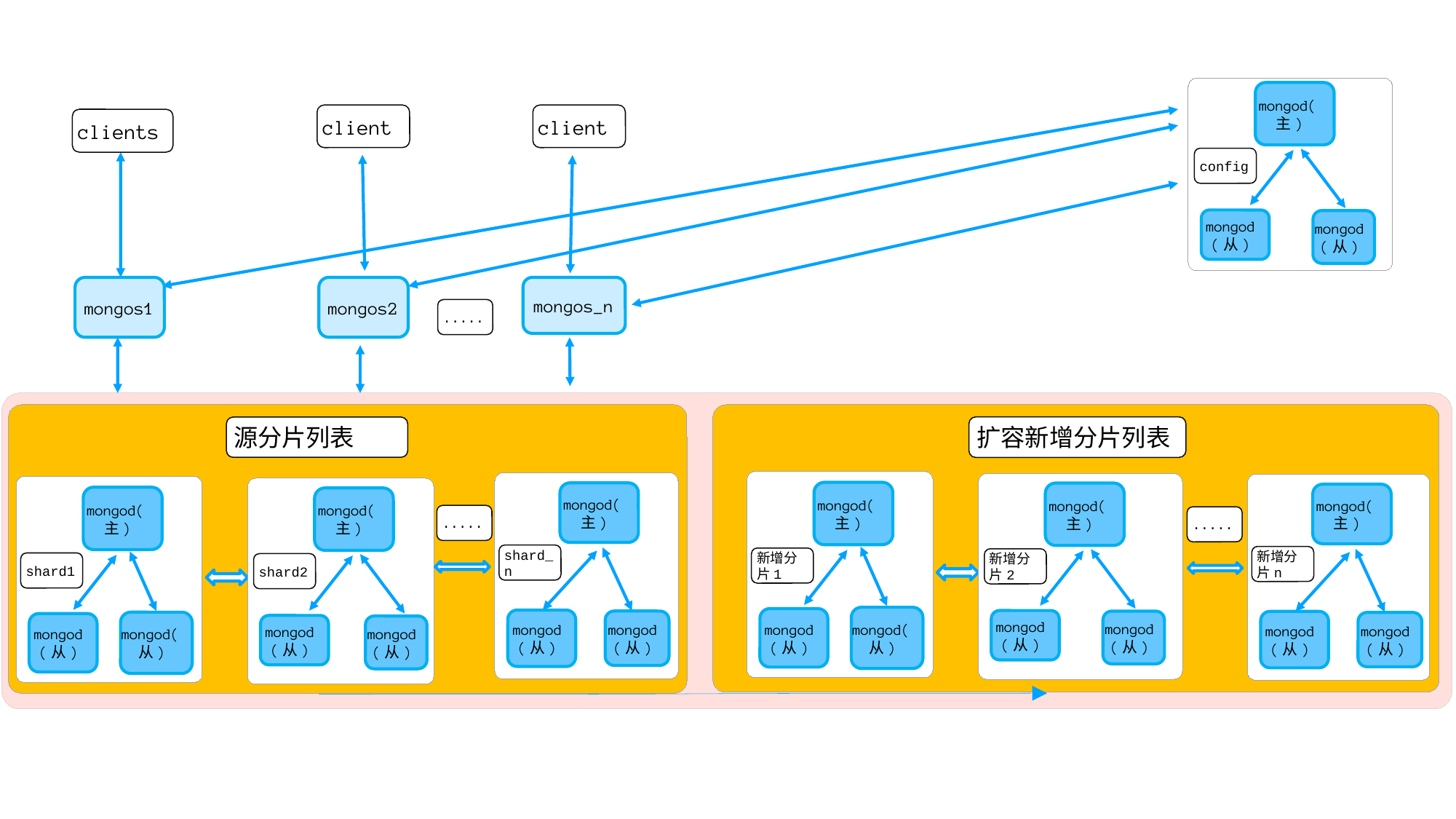

mongod(主)

client

client

clients

config

mongod(从)

mongod(从)

mongos1

mongos2

mongos_n

.....

扩容新增分片列表

源分片列表

mongod(主)

mongod(主)

mongod(主)

mongod(主)

mongod(主)

mongod(主)

.....

.....
shard_n

新增分片n

新增分片1

新增分片2

shard1

shard2

mongod(从)

mongod(从)

mongod(从)

mongod(从)

mongod(从)

mongod(从)

mongod(从)

mongod(从)

mongod(从)

mongod(从)

mongod(从)

mongod(从)